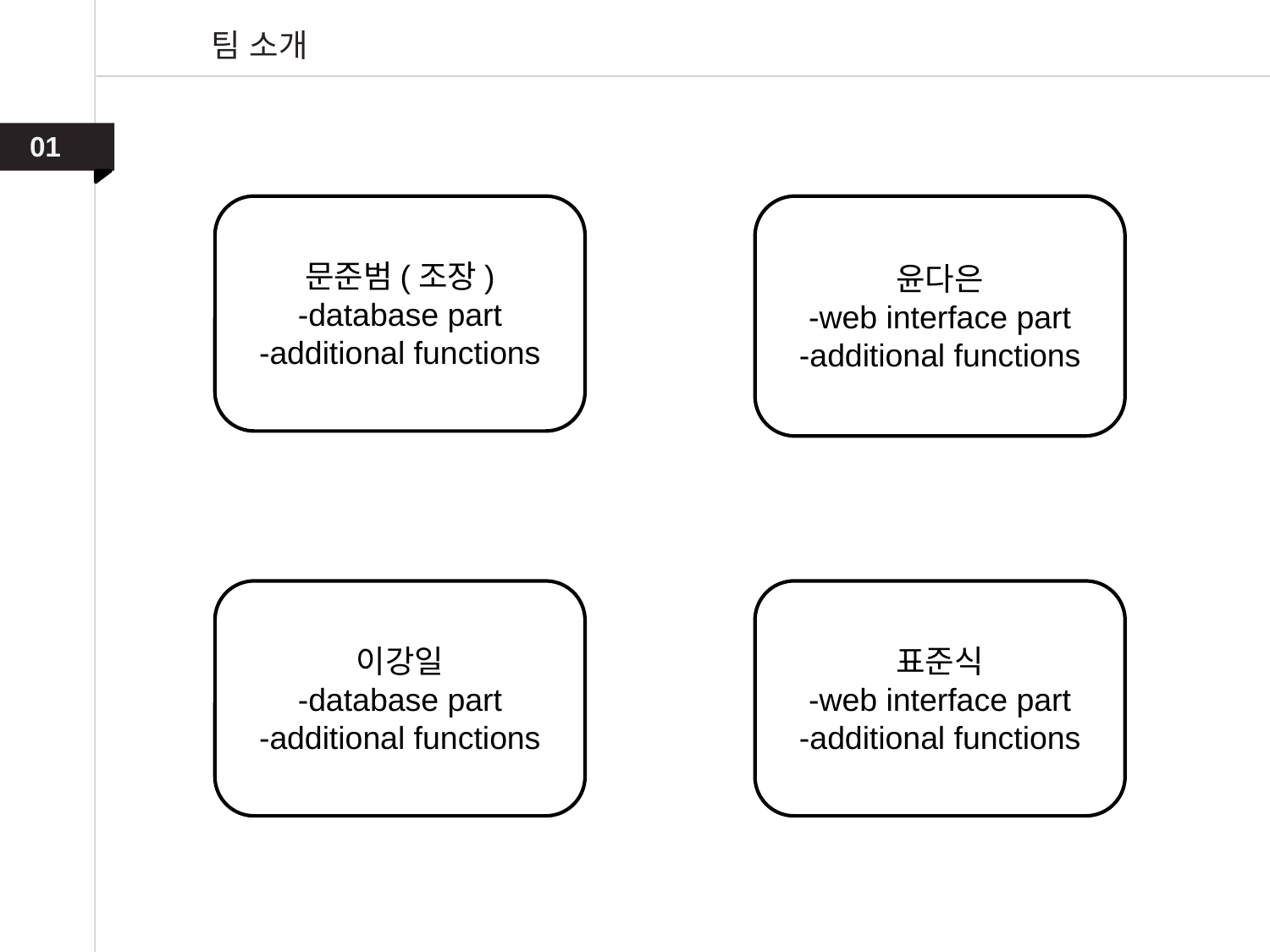

팀 소개
01

문준범(조장)
-database part
-additional functions
윤다은
-web interface part
-additional functions

이강일
-database part
-additional functions

표준식
-web interface part
-additional functions